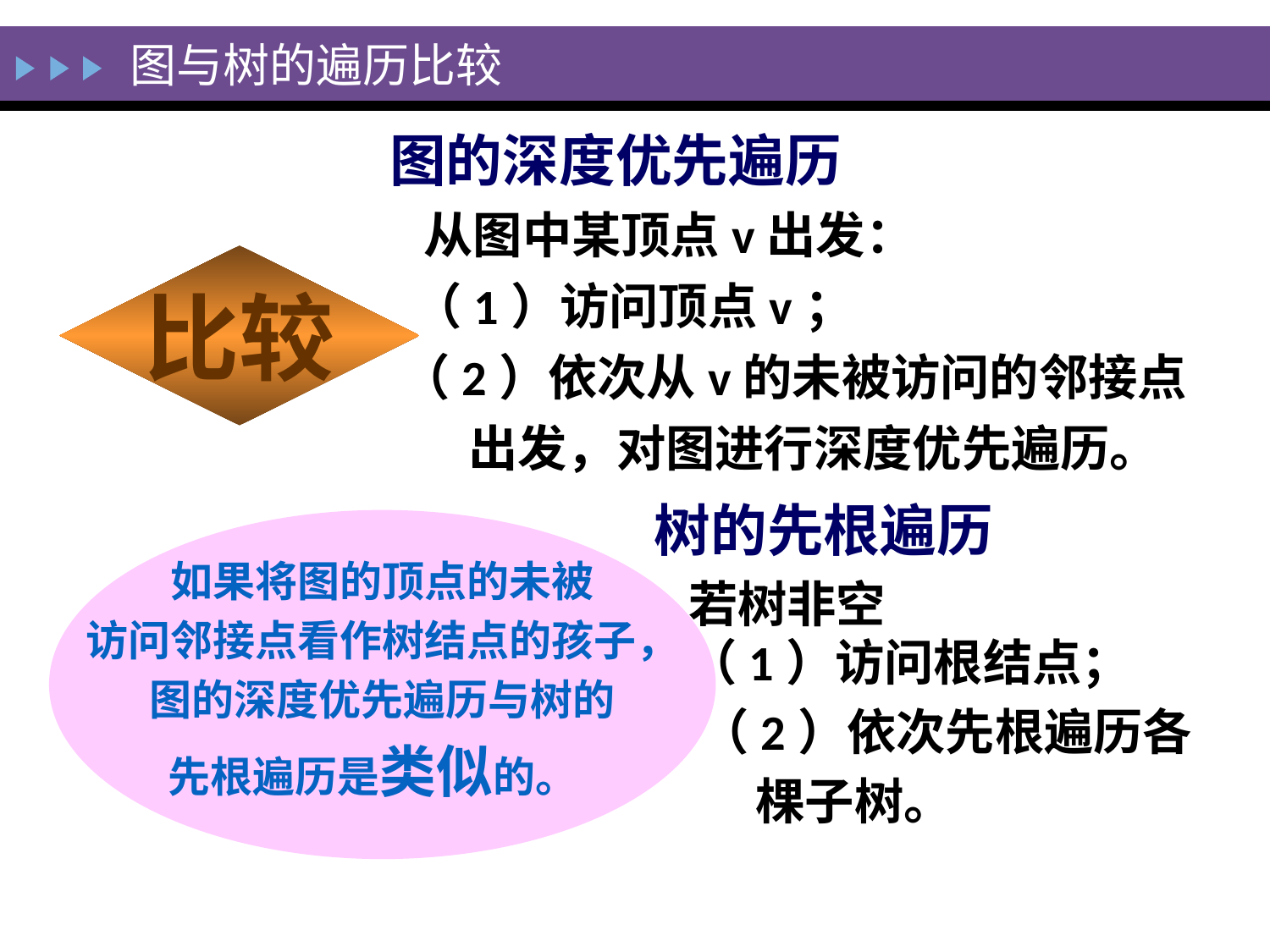

# 图与树的遍历比较
图的深度优先遍历
  从图中某顶点v出发：
 （1）访问顶点v；
 （2）依次从v的未被访问的邻接点
      出发，对图进行深度优先遍历。
比较
树的先根遍历
  若树非空
   （1）访问根结点；
   （2）依次先根遍历各
        棵子树。
如果将图的顶点的未被
访问邻接点看作树结点的孩子，
图的深度优先遍历与树的
先根遍历是类似的。